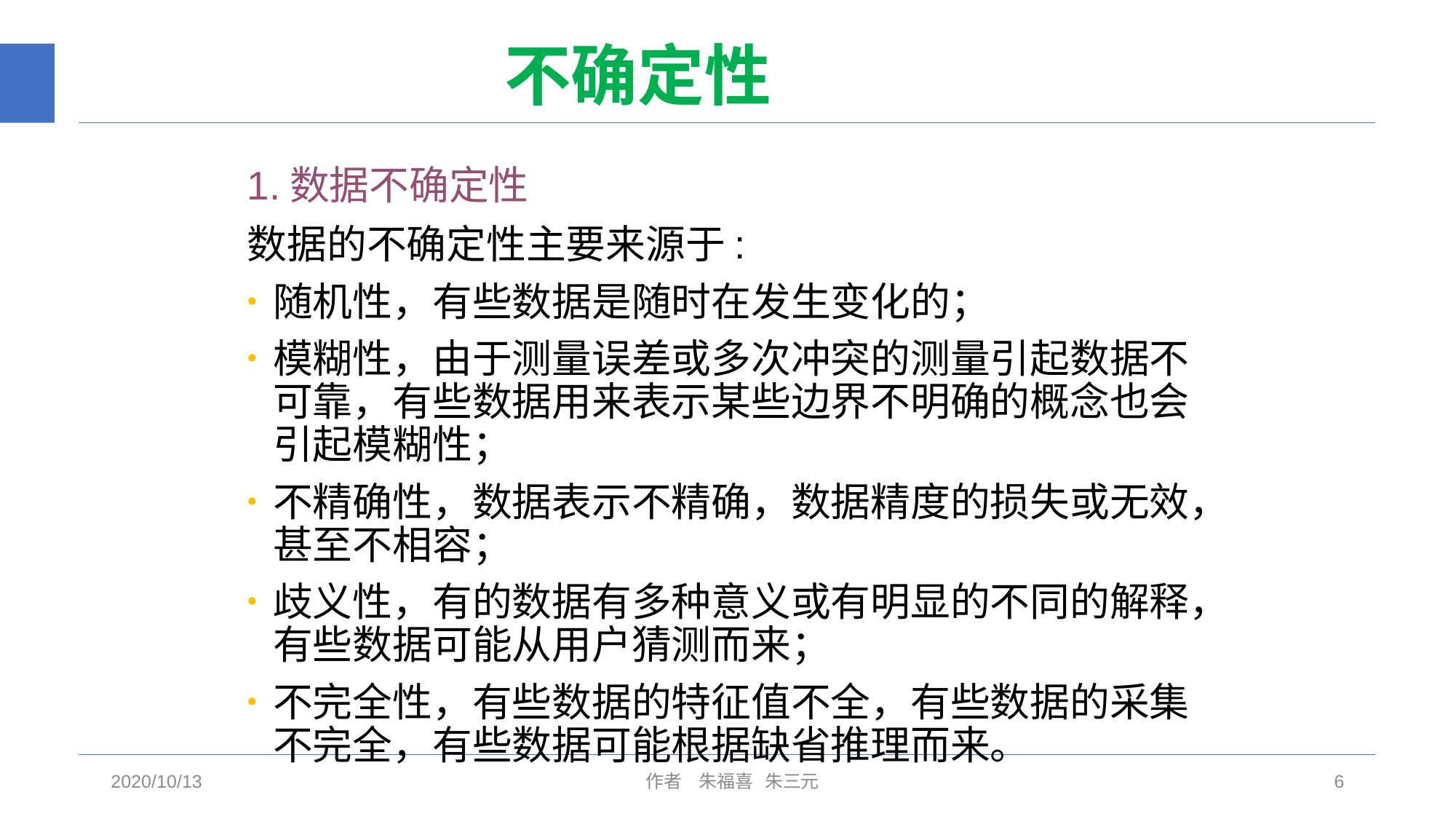

# 不确定性
1.数据不确定性
数据的不确定性主要来源于:
随机性，有些数据是随时在发生变化的；
模糊性，由于测量误差或多次冲突的测量引起数据不可靠，有些数据用来表示某些边界不明确的概念也会引起模糊性；
不精确性，数据表示不精确，数据精度的损失或无效，甚至不相容；
歧义性，有的数据有多种意义或有明显的不同的解释，有些数据可能从用户猜测而来；
不完全性，有些数据的特征值不全，有些数据的采集不完全，有些数据可能根据缺省推理而来。
2020/10/13
 作者   朱福喜  朱三元
6